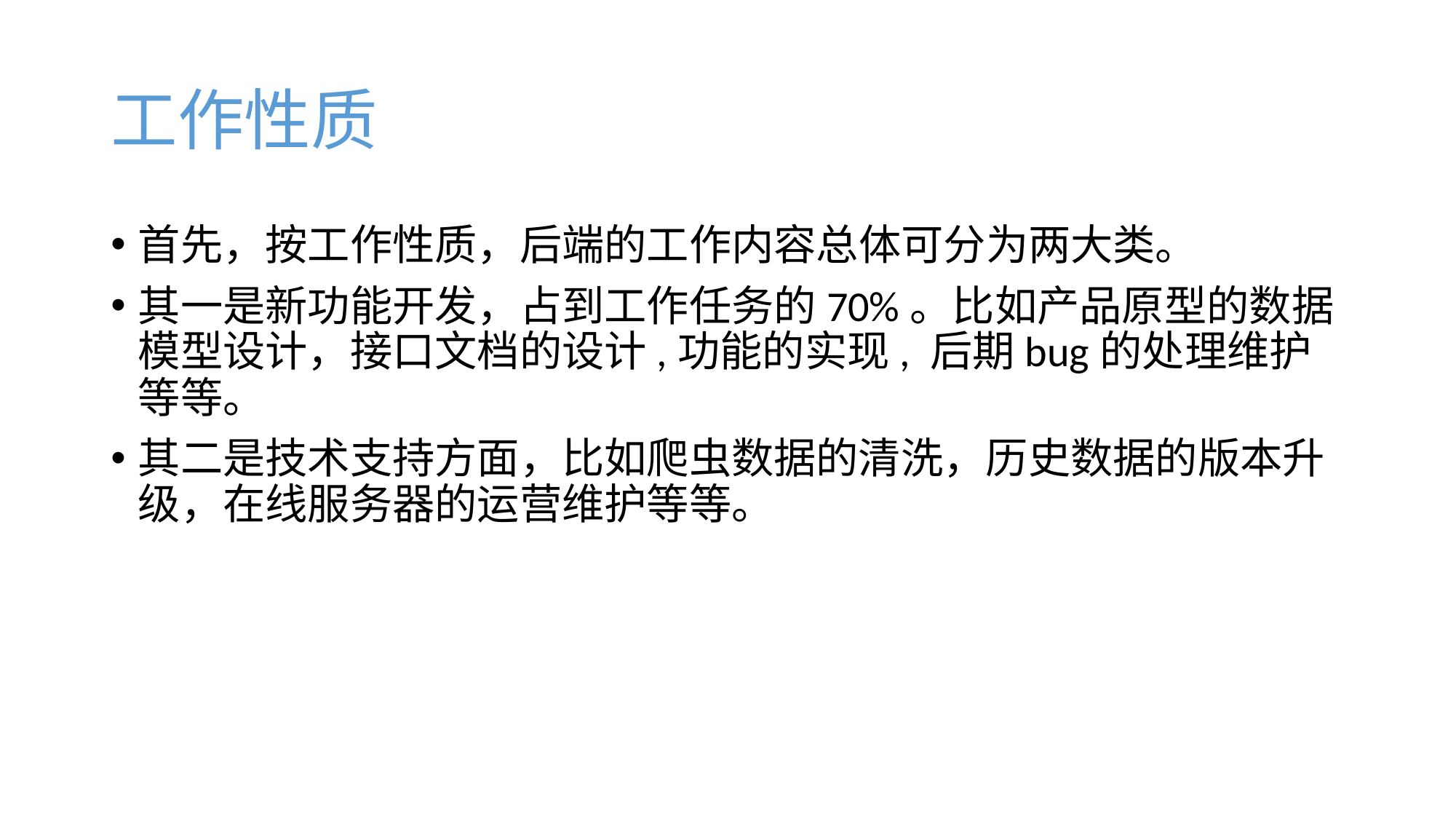

# 工作性质
首先，按工作性质，后端的工作内容总体可分为两大类。
其一是新功能开发，占到工作任务的70%。比如产品原型的数据模型设计，接口文档的设计,功能的实现, 后期bug的处理维护等等。
其二是技术支持方面，比如爬虫数据的清洗，历史数据的版本升级，在线服务器的运营维护等等。